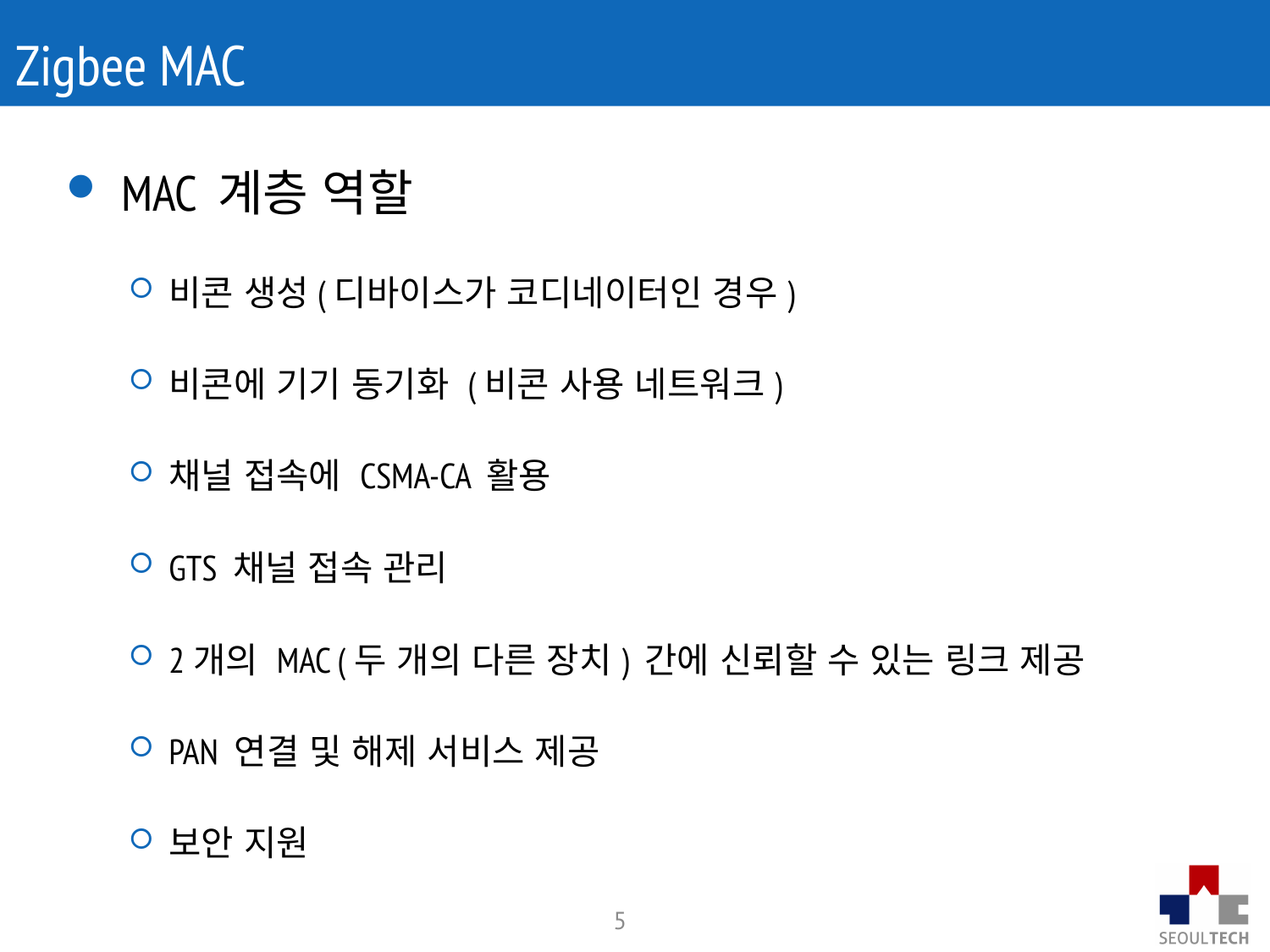

# Zigbee MAC
MAC 계층 역할
비콘 생성(디바이스가 코디네이터인 경우)
비콘에 기기 동기화 (비콘 사용 네트워크)
채널 접속에 CSMA-CA 활용
GTS 채널 접속 관리
2개의 MAC (두 개의 다른 장치) 간에 신뢰할 수 있는 링크 제공
PAN 연결 및 해제 서비스 제공
보안 지원
5